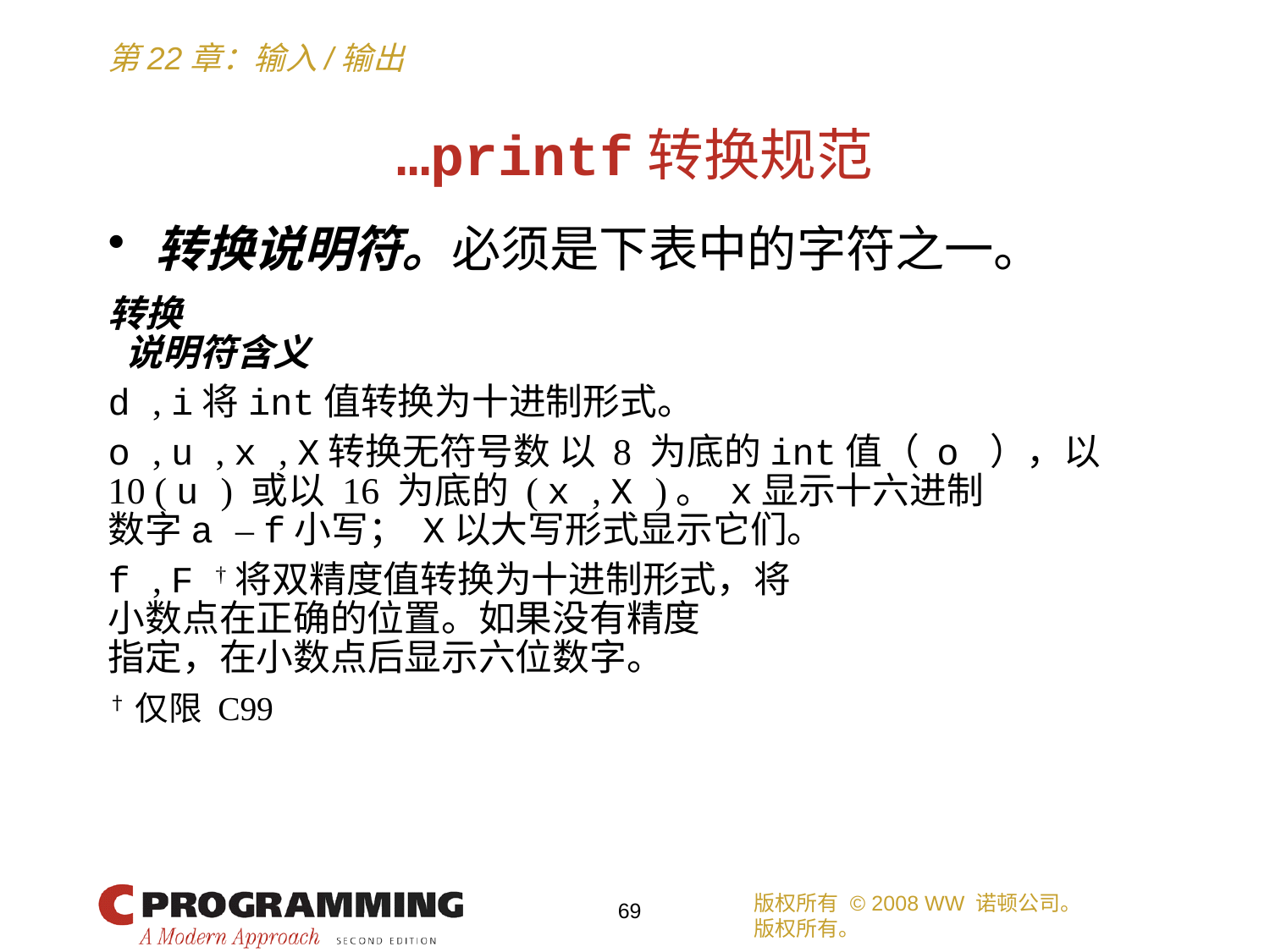

# …printf转换规范
转换说明符。必须是下表中的字符之一。
转换
 说明符含义
d , i将int值转换为十进制形式。
o , u , x , X转换无符号数 以 8 为底的int值（ o ），以
10 ( u ) 或以 16 为底的 ( x , X )。 x显示十六进制
数字a – f小写； X以大写形式显示它们。
f , F †将双精度值转换为十进制形式，将
小数点在正确的位置。如果没有精度
指定，在小数点后显示六位数字。
†仅限 C99
版权所有 © 2008 WW 诺顿公司。
版权所有。
69